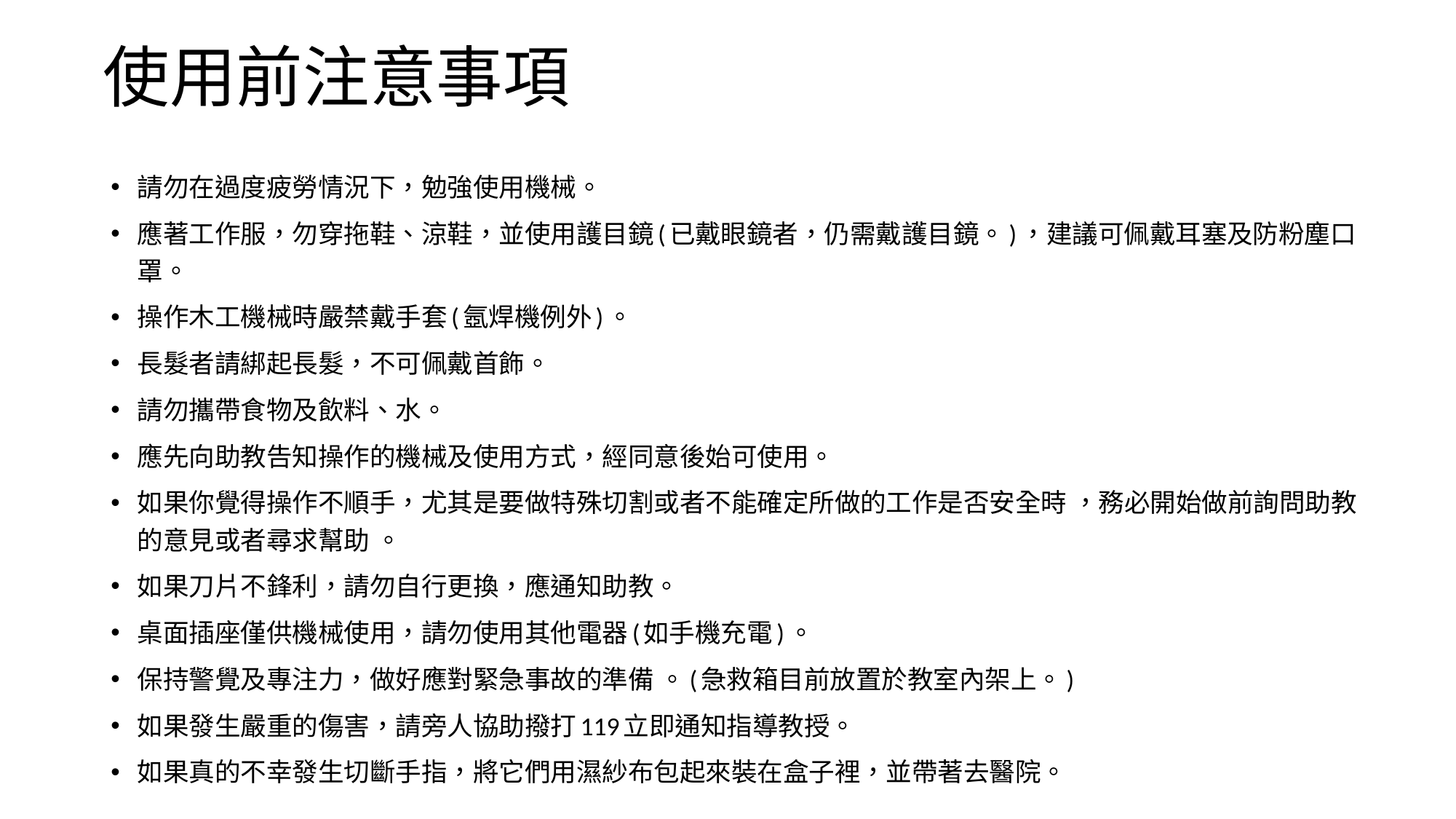

# 使用前注意事項
請勿在過度疲勞情況下，勉強使用機械。
應著工作服，勿穿拖鞋、涼鞋，並使用護目鏡(已戴眼鏡者，仍需戴護目鏡。)，建議可佩戴耳塞及防粉塵口罩。
操作木工機械時嚴禁戴手套(氬焊機例外)。
長髮者請綁起長髮，不可佩戴首飾。
請勿攜帶食物及飲料、水。
應先向助教告知操作的機械及使用方式，經同意後始可使用。
如果你覺得操作不順手，尤其是要做特殊切割或者不能確定所做的工作是否安全時 ，務必開始做前詢問助教的意見或者尋求幫助 。
如果刀片不鋒利，請勿自行更換，應通知助教。
桌面插座僅供機械使用，請勿使用其他電器(如手機充電)。
保持警覺及專注力，做好應對緊急事故的準備 。(急救箱目前放置於教室內架上。)
如果發生嚴重的傷害，請旁人協助撥打119立即通知指導教授。
如果真的不幸發生切斷手指，將它們用濕紗布包起來裝在盒子裡，並帶著去醫院。